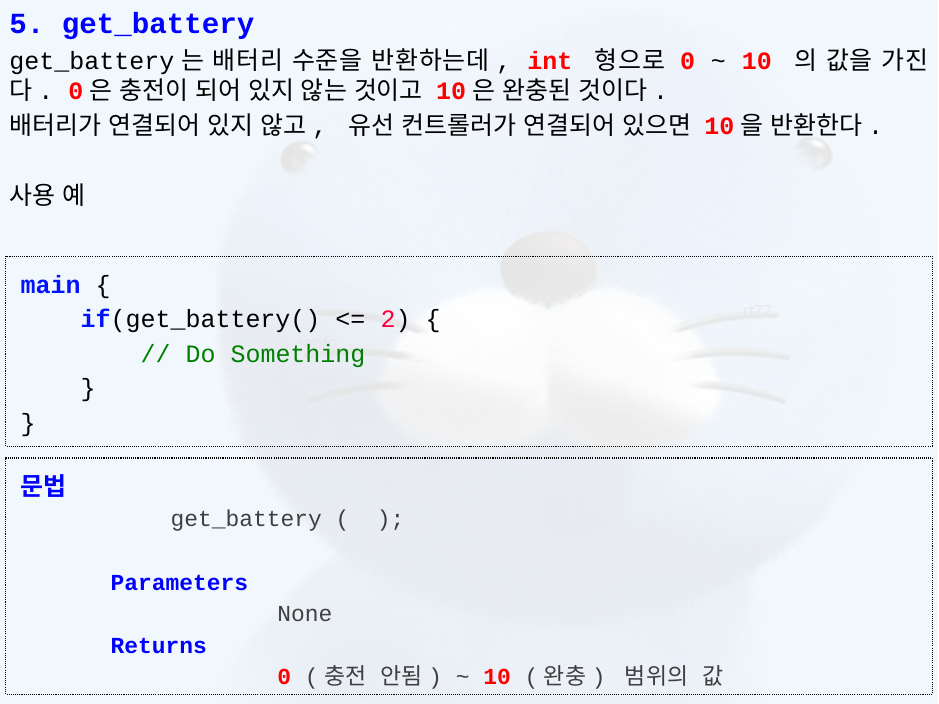

5. get_battery
get_battery는 배터리 수준을 반환하는데, int 형으로 0 ~ 10 의 값을 가진다. 0은 충전이 되어 있지 않는 것이고 10은 완충된 것이다.
배터리가 연결되어 있지 않고, 유선 컨트롤러가 연결되어 있으면 10을 반환한다.

사용 예

main {
    if(get_battery() <= 2) {
        // Do Something
    }
}

문법
	get_battery (  );

Parameters
None
Returns
0 (충전 안됨) ~ 10 (완충) 범위의 값